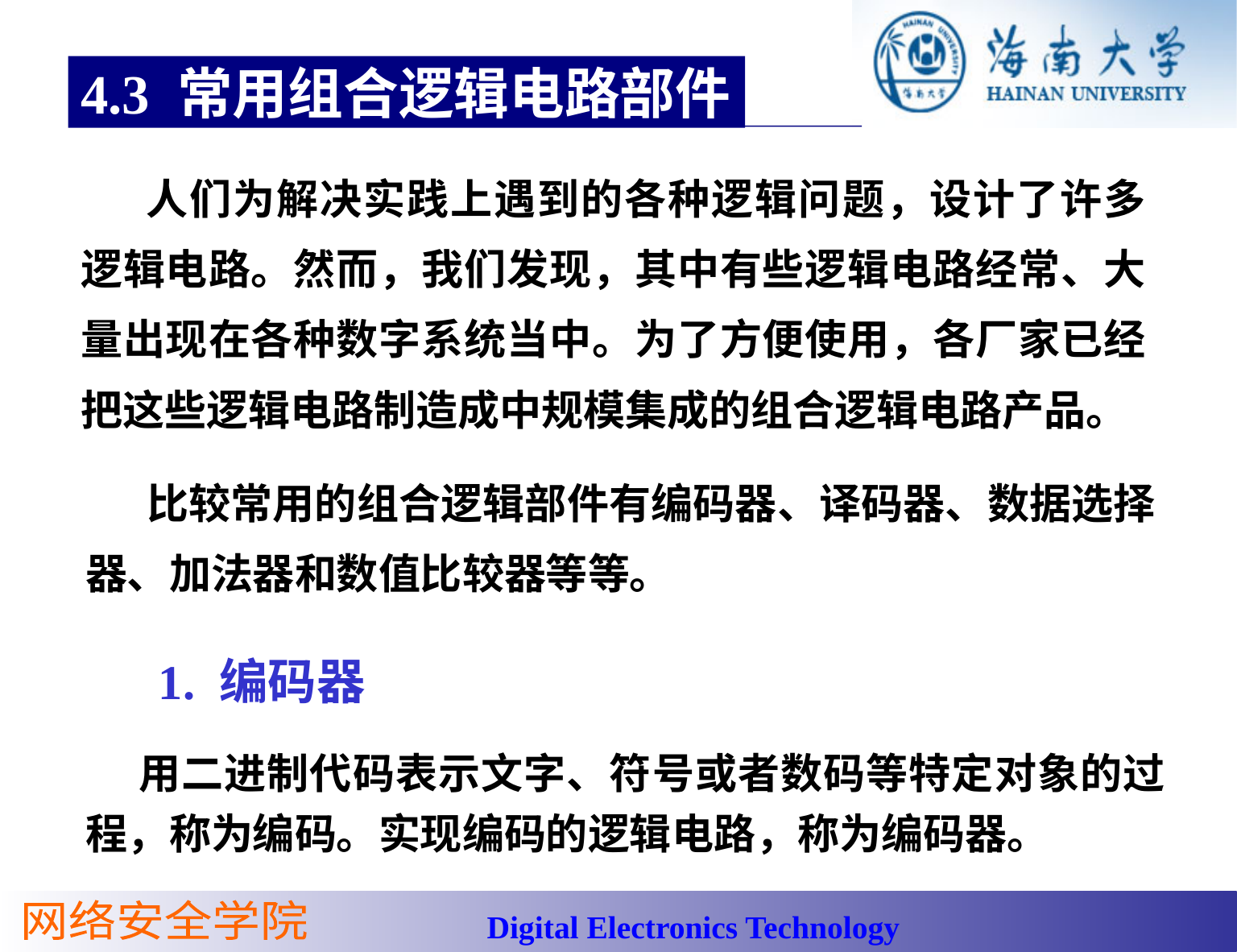

4.3 常用组合逻辑电路部件

　  人们为解决实践上遇到的各种逻辑问题，设计了许多逻辑电路。然而，我们发现，其中有些逻辑电路经常、大量出现在各种数字系统当中。为了方便使用，各厂家已经把这些逻辑电路制造成中规模集成的组合逻辑电路产品。
　  比较常用的组合逻辑部件有编码器、译码器、数据选择器、加法器和数值比较器等等。
# 1. 编码器
　 用二进制代码表示文字、符号或者数码等特定对象的过程，称为编码。实现编码的逻辑电路，称为编码器。